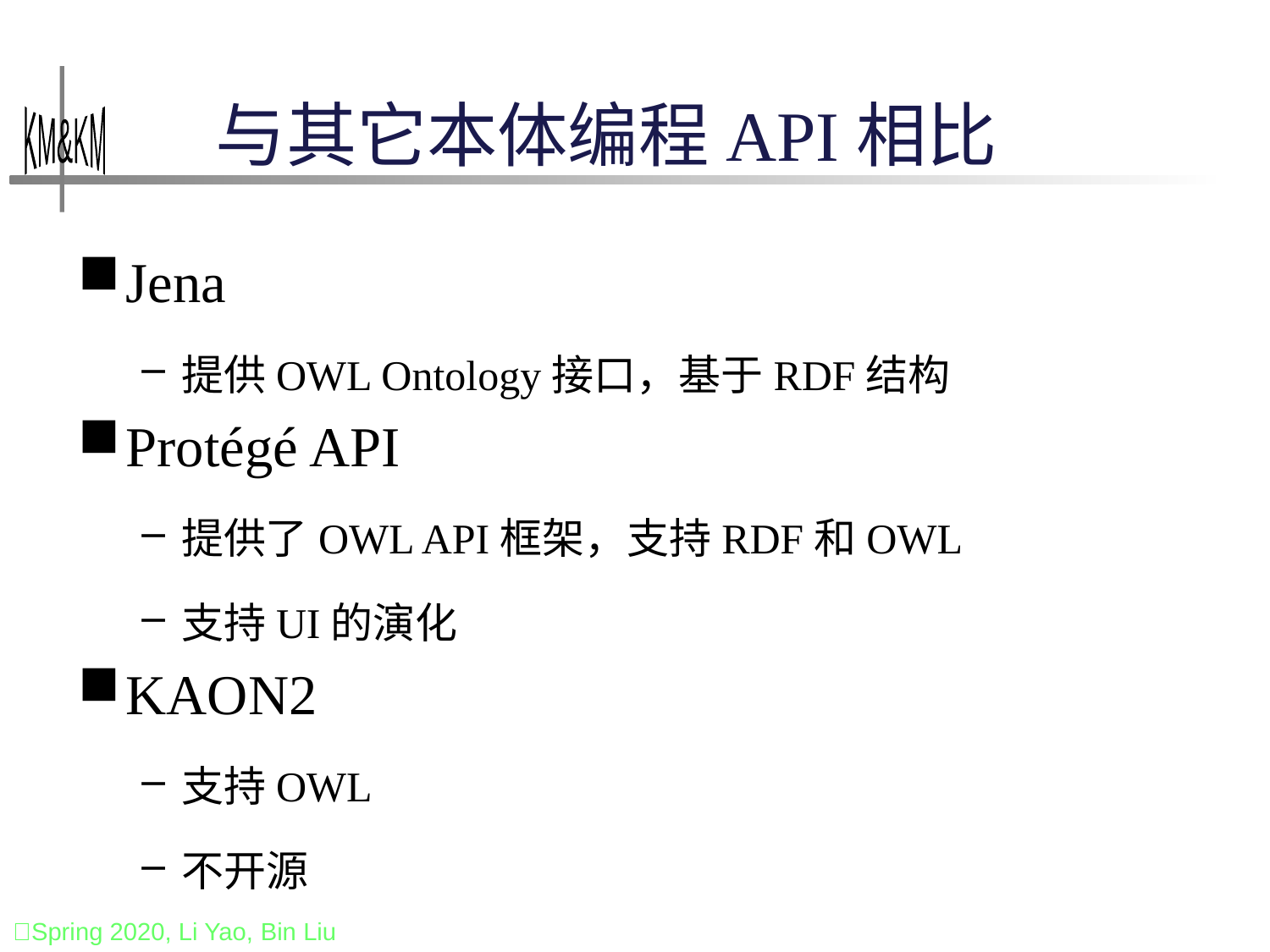

# 与其它本体编程API相比
Jena
提供OWL Ontology接口，基于RDF结构
Protégé API
提供了OWL API框架，支持RDF和OWL
支持UI的演化
KAON2
支持OWL
不开源